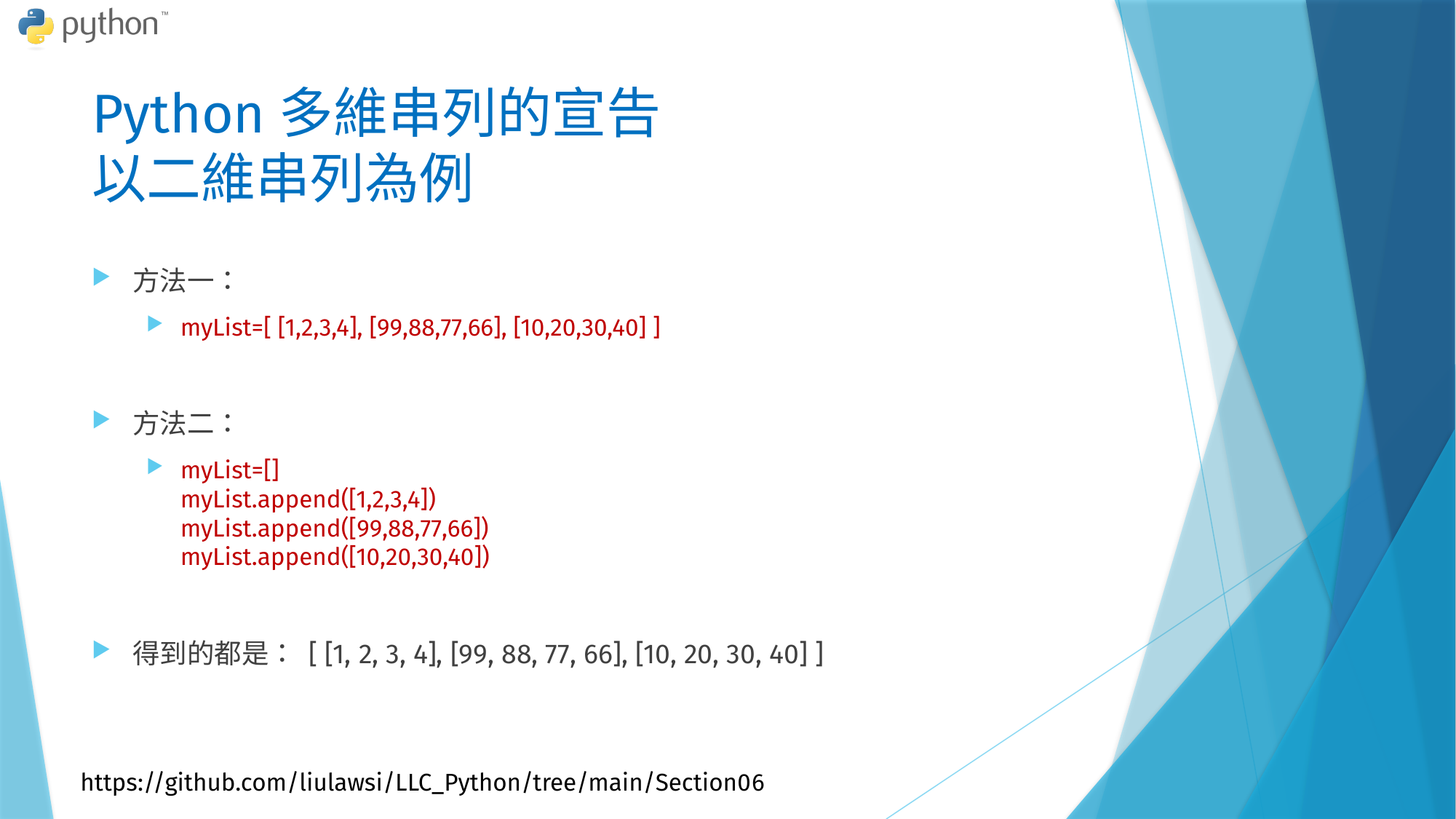

# Python多維串列的宣告 以二維串列為例
方法一：
myList=[ [1,2,3,4], [99,88,77,66], [10,20,30,40] ]

方法二：
myList=[]
myList.append([1,2,3,4])
myList.append([99,88,77,66])
myList.append([10,20,30,40])

得到的都是： [ [1, 2, 3, 4], [99, 88, 77, 66], [10, 20, 30, 40] ]